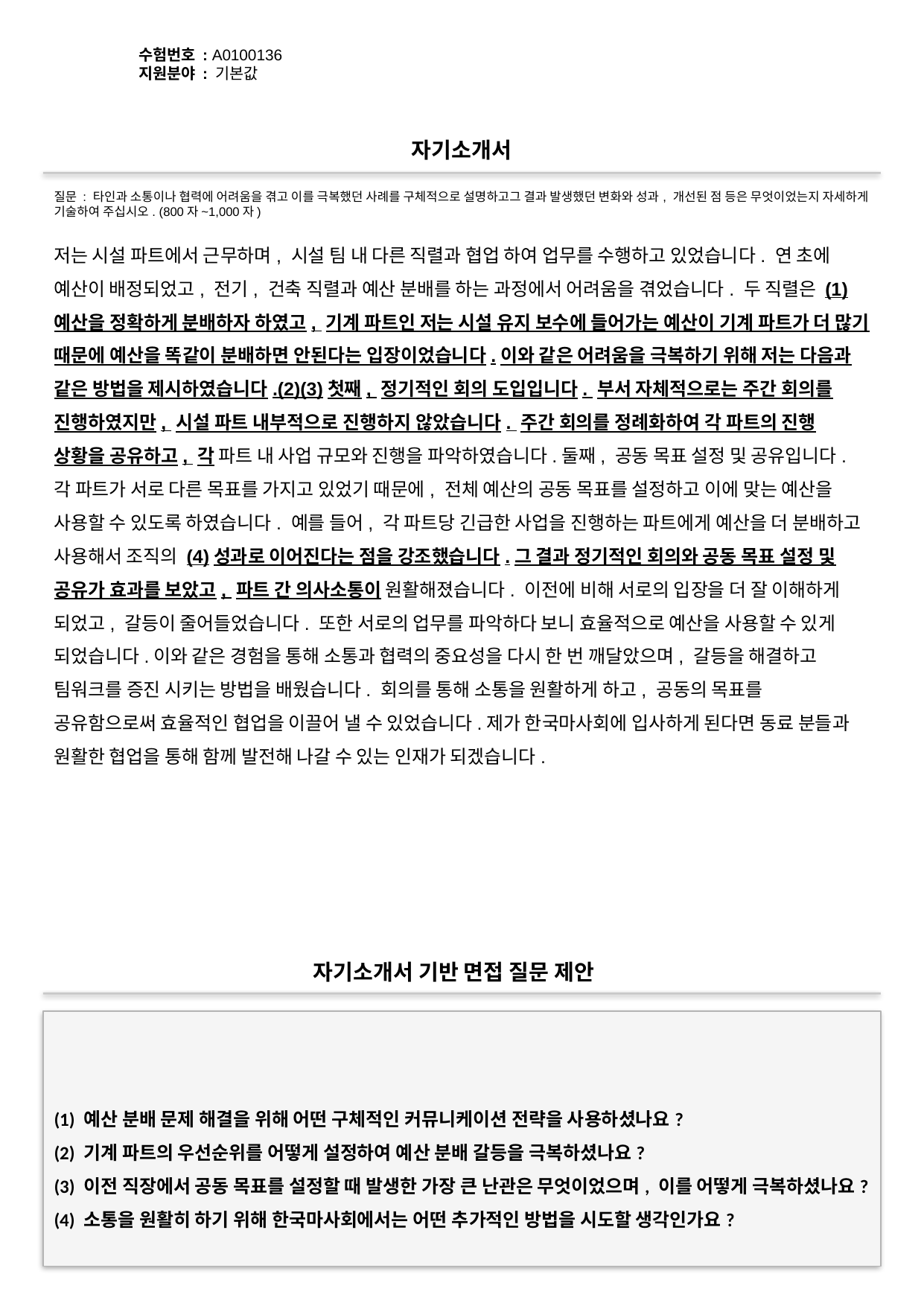

수험번호 : A0100136
지원분야 : 기본값
#

자기소개서

질문 : 타인과 소통이나 협력에 어려움을 겪고 이를 극복했던 사례를 구체적으로 설명하고그 결과 발생했던 변화와 성과, 개선된 점 등은 무엇이었는지 자세하게 기술하여 주십시오. (800자~1,000자)

저는 시설 파트에서 근무하며, 시설 팀 내 다른 직렬과 협업 하여 업무를 수행하고 있었습니다. 연 초에 예산이 배정되었고, 전기, 건축 직렬과 예산 분배를 하는 과정에서 어려움을 겪었습니다. 두 직렬은 (1)예산을 정확하게 분배하자 하였고, 기계 파트인 저는 시설 유지 보수에 들어가는 예산이 기계 파트가 더 많기 때문에 예산을 똑같이 분배하면 안된다는 입장이었습니다.이와 같은 어려움을 극복하기 위해 저는 다음과 같은 방법을 제시하였습니다.(2)(3)첫째, 정기적인 회의 도입입니다. 부서 자체적으로는 주간 회의를 진행하였지만, 시설 파트 내부적으로 진행하지 않았습니다. 주간 회의를 정례화하여 각 파트의 진행 상황을 공유하고, 각 파트 내 사업 규모와 진행을 파악하였습니다.둘째, 공동 목표 설정 및 공유입니다. 각 파트가 서로 다른 목표를 가지고 있었기 때문에, 전체 예산의 공동 목표를 설정하고 이에 맞는 예산을 사용할 수 있도록 하였습니다. 예를 들어, 각 파트당 긴급한 사업을 진행하는 파트에게 예산을 더 분배하고 사용해서 조직의 (4)성과로 이어진다는 점을 강조했습니다.그 결과 정기적인 회의와 공동 목표 설정 및 공유가 효과를 보았고, 파트 간 의사소통이 원활해졌습니다. 이전에 비해 서로의 입장을 더 잘 이해하게 되었고, 갈등이 줄어들었습니다. 또한 서로의 업무를 파악하다 보니 효율적으로 예산을 사용할 수 있게 되었습니다.이와 같은 경험을 통해 소통과 협력의 중요성을 다시 한 번 깨달았으며, 갈등을 해결하고 팀워크를 증진 시키는 방법을 배웠습니다. 회의를 통해 소통을 원활하게 하고, 공동의 목표를 공유함으로써 효율적인 협업을 이끌어 낼 수 있었습니다.제가 한국마사회에 입사하게 된다면 동료 분들과 원활한 협업을 통해 함께 발전해 나갈 수 있는 인재가 되겠습니다.

자기소개서 기반 면접 질문 제안

(1) 예산 분배 문제 해결을 위해 어떤 구체적인 커뮤니케이션 전략을 사용하셨나요?
(2) 기계 파트의 우선순위를 어떻게 설정하여 예산 분배 갈등을 극복하셨나요?
(3) 이전 직장에서 공동 목표를 설정할 때 발생한 가장 큰 난관은 무엇이었으며, 이를 어떻게 극복하셨나요?
(4) 소통을 원활히 하기 위해 한국마사회에서는 어떤 추가적인 방법을 시도할 생각인가요?